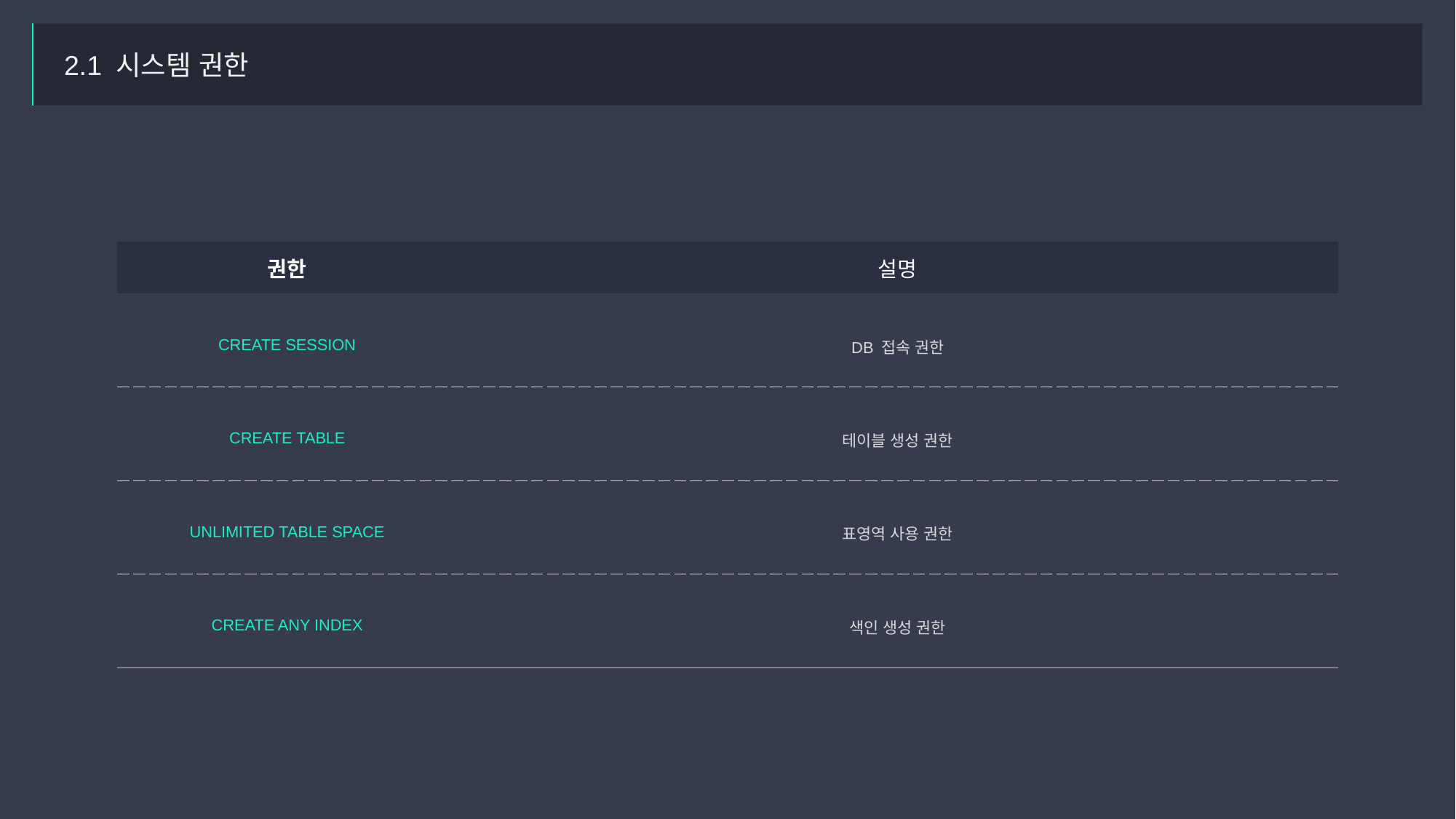

2.1 시스템 권한
| 권한 | 설명 |
| --- | --- |
| CREATE SESSION | DB 접속 권한 |
| CREATE TABLE | 테이블 생성 권한 |
| UNLIMITED TABLE SPACE | 표영역 사용 권한 |
| CREATE ANY INDEX | 색인 생성 권한 |